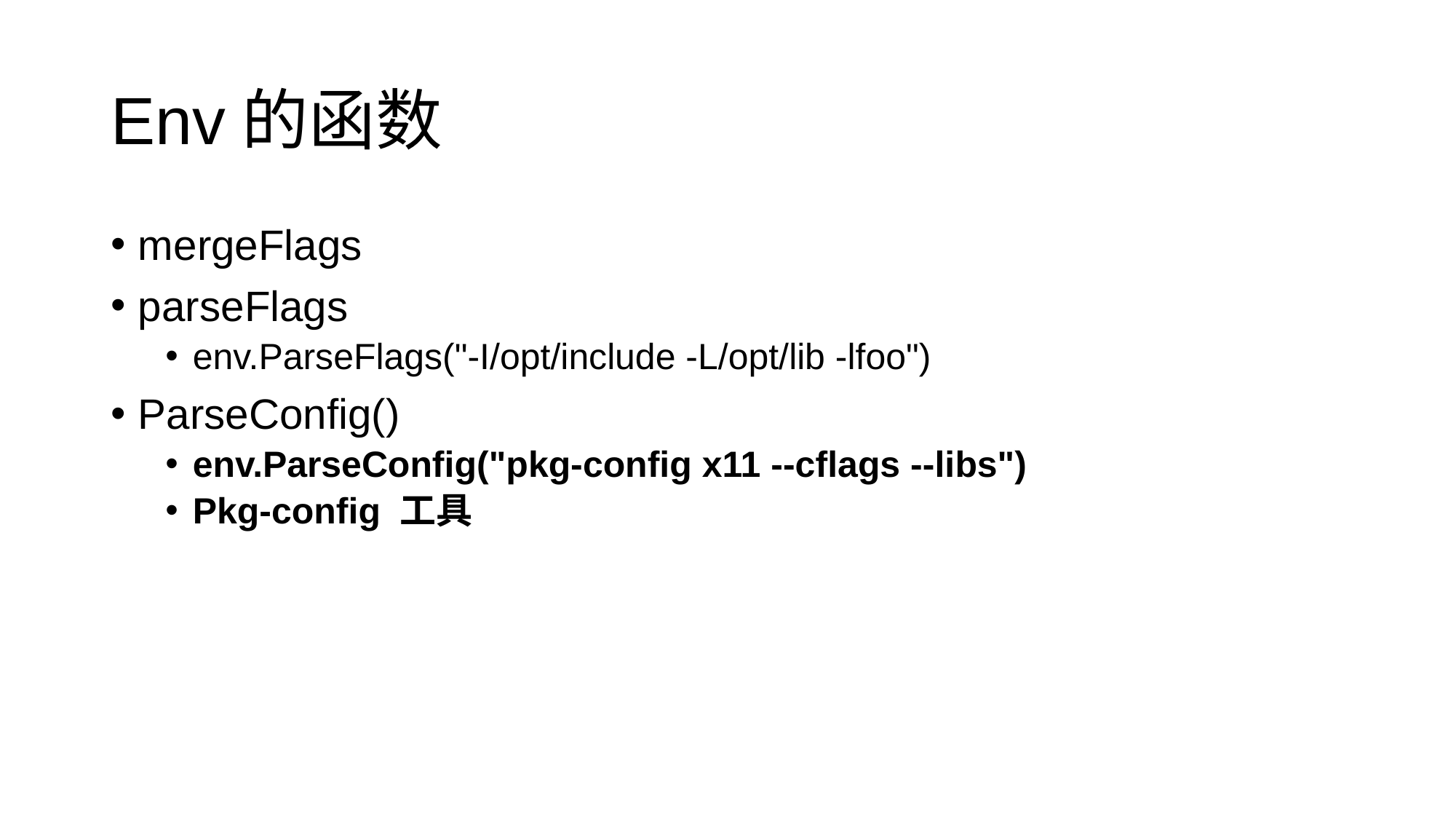

# Env的函数
mergeFlags
parseFlags
env.ParseFlags("-I/opt/include -L/opt/lib -lfoo")
ParseConfig()
env.ParseConfig("pkg-config x11 --cflags --libs")
Pkg-config 工具